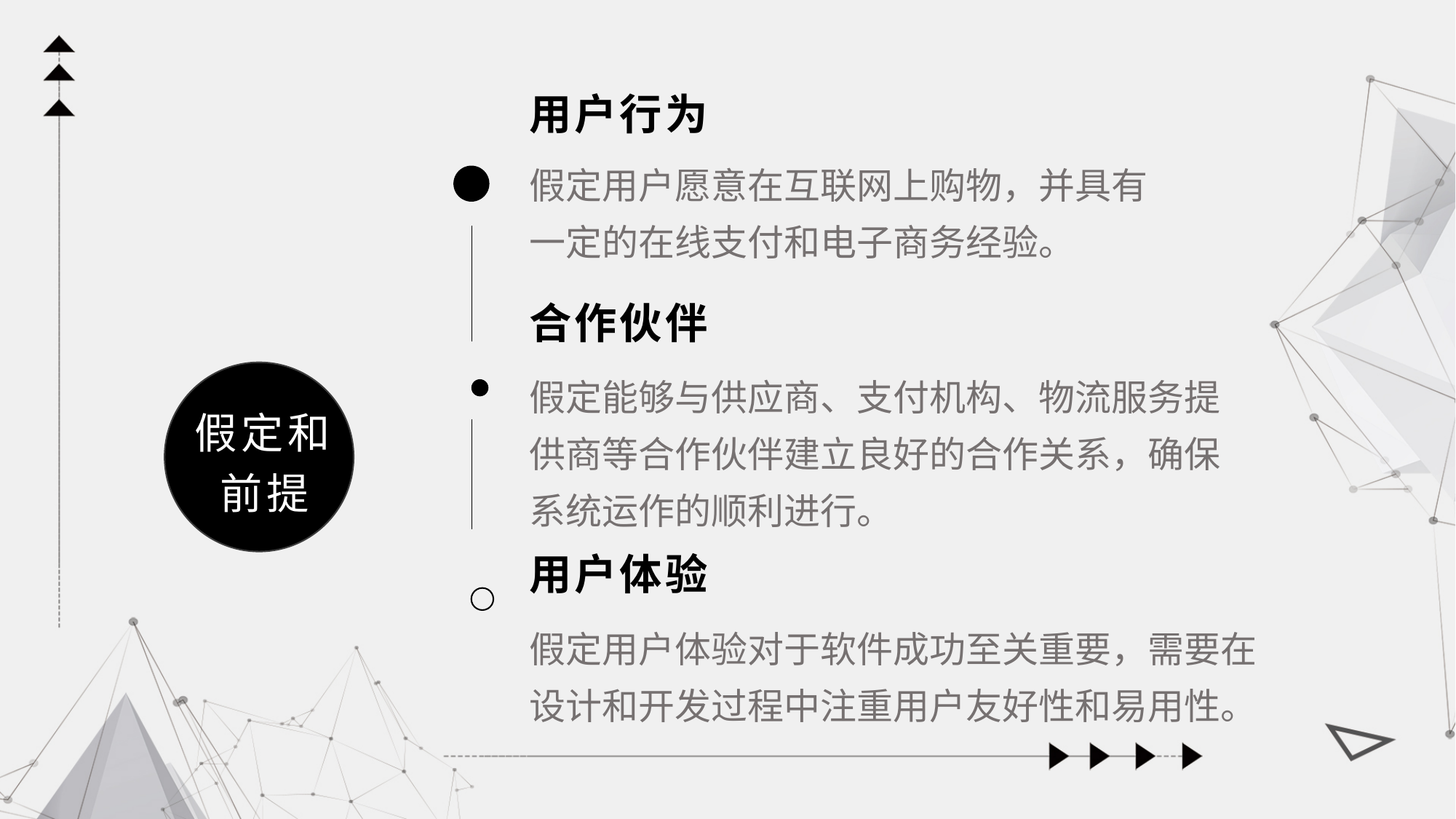

用户行为
假定用户愿意在互联网上购物，并具有一定的在线支付和电子商务经验。

合作伙伴
假定和前提

假定能够与供应商、支付机构、物流服务提供商等合作伙伴建立良好的合作关系，确保系统运作的顺利进行。

用户体验

假定用户体验对于软件成功至关重要，需要在设计和开发过程中注重用户友好性和易用性。